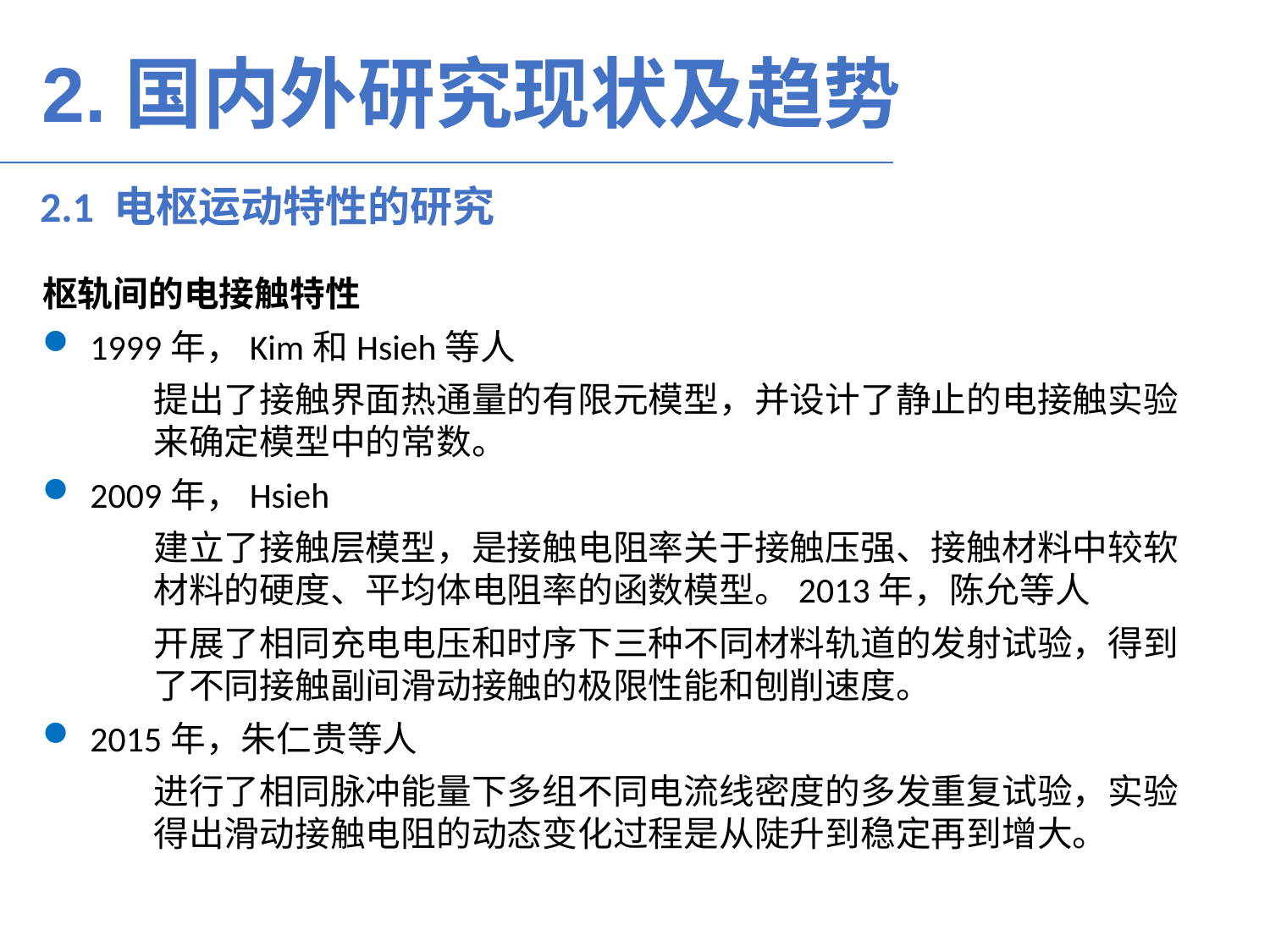

2.国内外研究现状及趋势
2.1 电枢运动特性的研究
枢轨间的电接触特性
1999年，Kim和Hsieh等人
提出了接触界面热通量的有限元模型，并设计了静止的电接触实验来确定模型中的常数。
2009年，Hsieh
建立了接触层模型，是接触电阻率关于接触压强、接触材料中较软材料的硬度、平均体电阻率的函数模型。2013年，陈允等人
开展了相同充电电压和时序下三种不同材料轨道的发射试验，得到了不同接触副间滑动接触的极限性能和刨削速度。
2015年，朱仁贵等人
进行了相同脉冲能量下多组不同电流线密度的多发重复试验，实验得出滑动接触电阻的动态变化过程是从陡升到稳定再到增大。